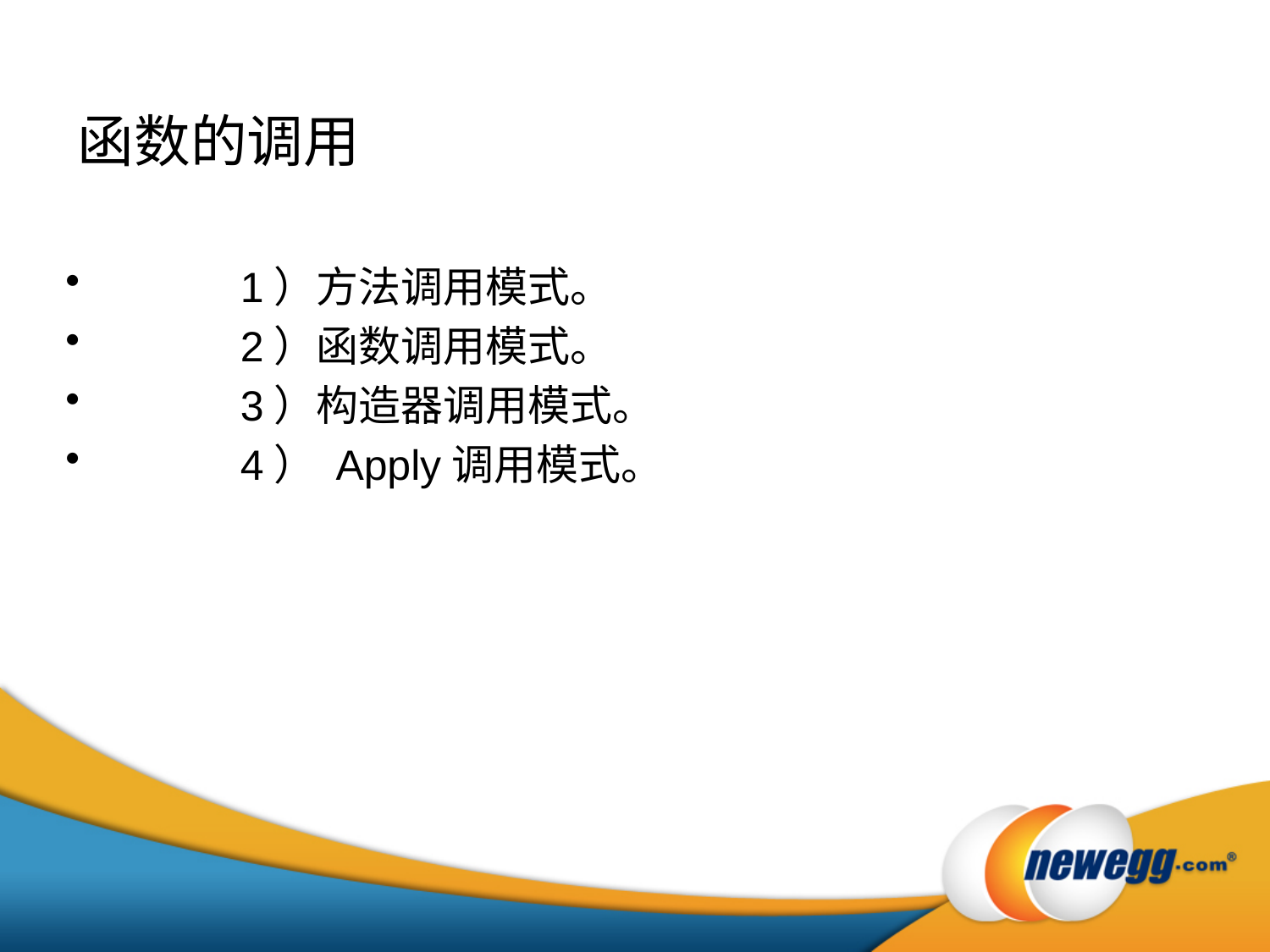

# 函数的调用
	1）方法调用模式。
	2）函数调用模式。
	3）构造器调用模式。
	4） Apply调用模式。